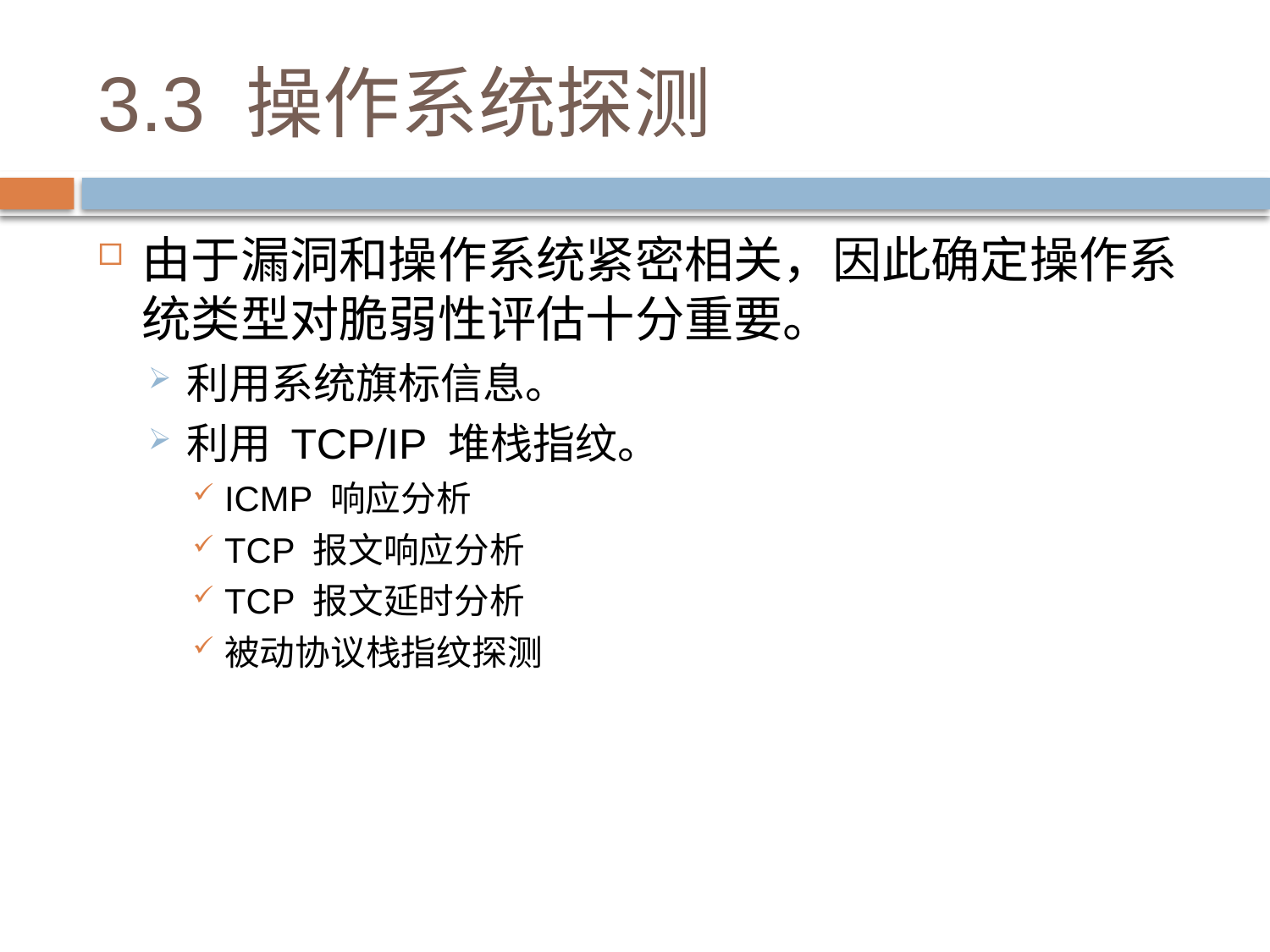

# 3.3 操作系统探测
由于漏洞和操作系统紧密相关，因此确定操作系统类型对脆弱性评估十分重要。
利用系统旗标信息。
利用 TCP/IP 堆栈指纹。
ICMP 响应分析
TCP 报文响应分析
TCP 报文延时分析
被动协议栈指纹探测